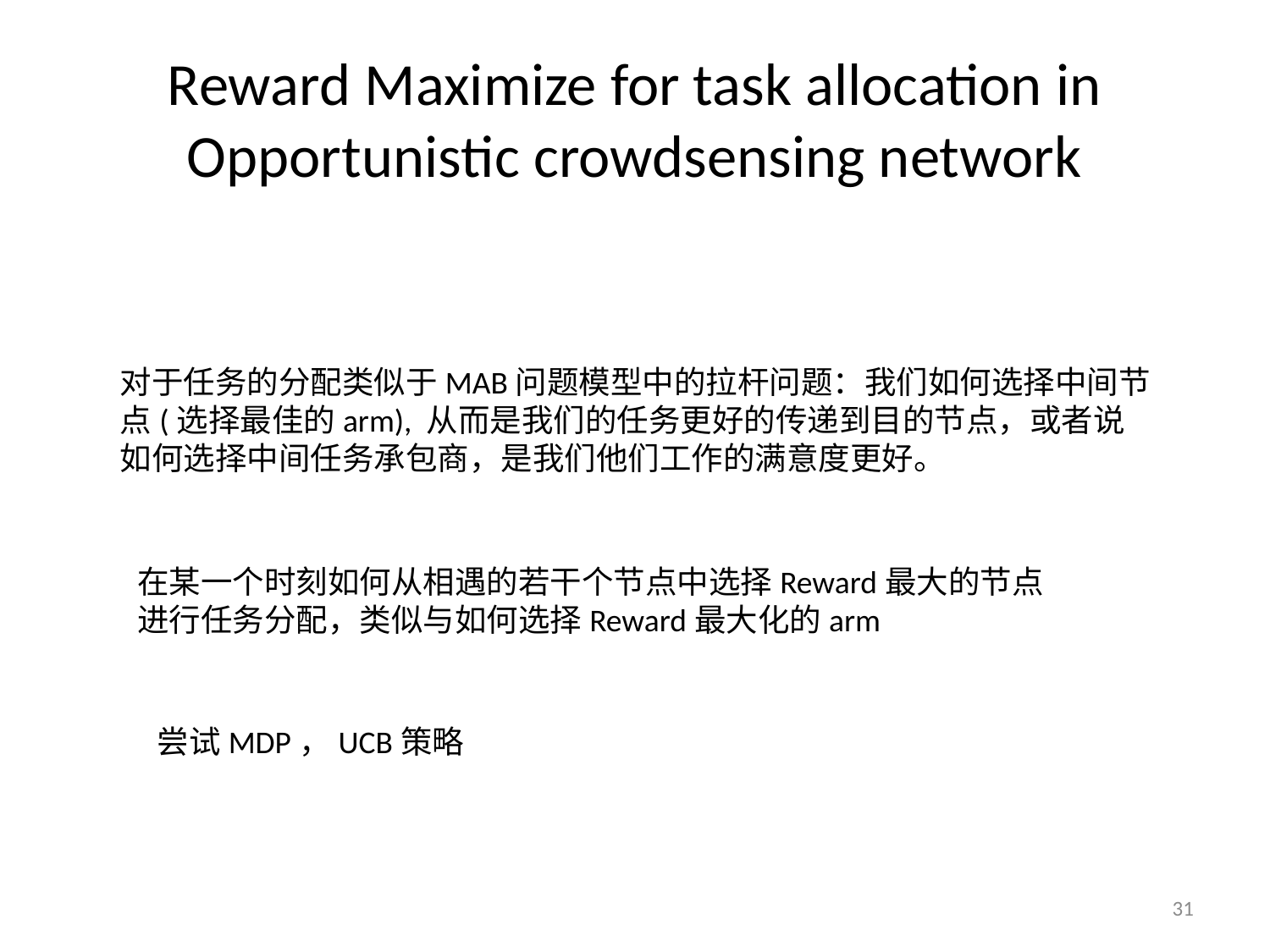

# Reward Maximize for task allocation in Opportunistic crowdsensing network
对于任务的分配类似于MAB问题模型中的拉杆问题：我们如何选择中间节点(选择最佳的arm), 从而是我们的任务更好的传递到目的节点，或者说如何选择中间任务承包商，是我们他们工作的满意度更好。
在某一个时刻如何从相遇的若干个节点中选择Reward最大的节点进行任务分配，类似与如何选择Reward最大化的arm
尝试MDP，UCB策略
31